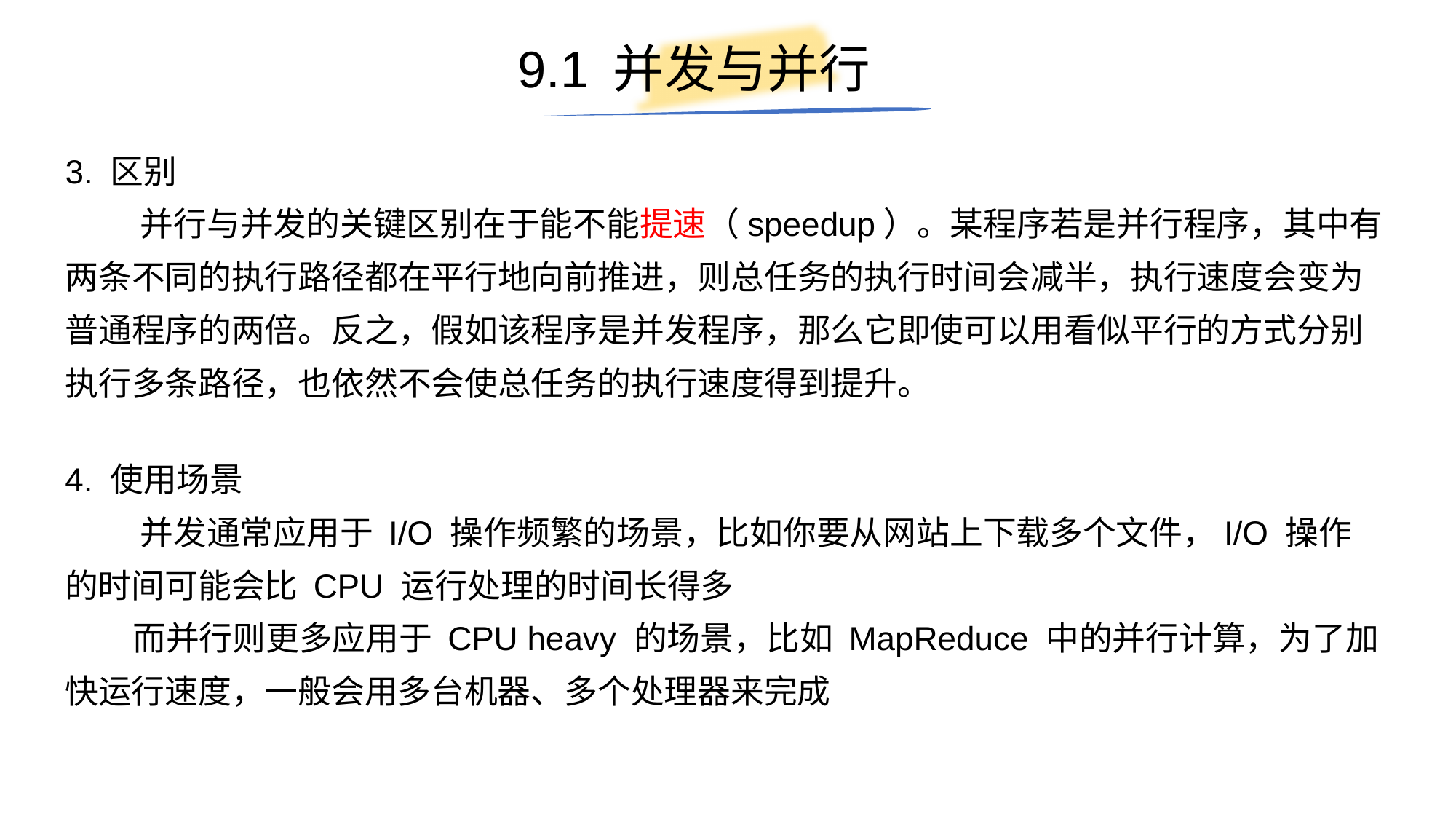

# 9.1 并发与并行

3. 区别
         并行与并发的关键区别在于能不能提速（speedup）。某程序若是并行程序，其中有两条不同的执行路径都在平行地向前推进，则总任务的执行时间会减半，执行速度会变为普通程序的两倍。反之，假如该程序是并发程序，那么它即使可以用看似平行的方式分别执行多条路径，也依然不会使总任务的执行速度得到提升。
4. 使用场景
         并发通常应用于 I/O 操作频繁的场景，比如你要从网站上下载多个文件，I/O 操作的时间可能会比 CPU 运行处理的时间长得多
        而并行则更多应用于 CPU heavy 的场景，比如 MapReduce 中的并行计算，为了加快运行速度，一般会用多台机器、多个处理器来完成